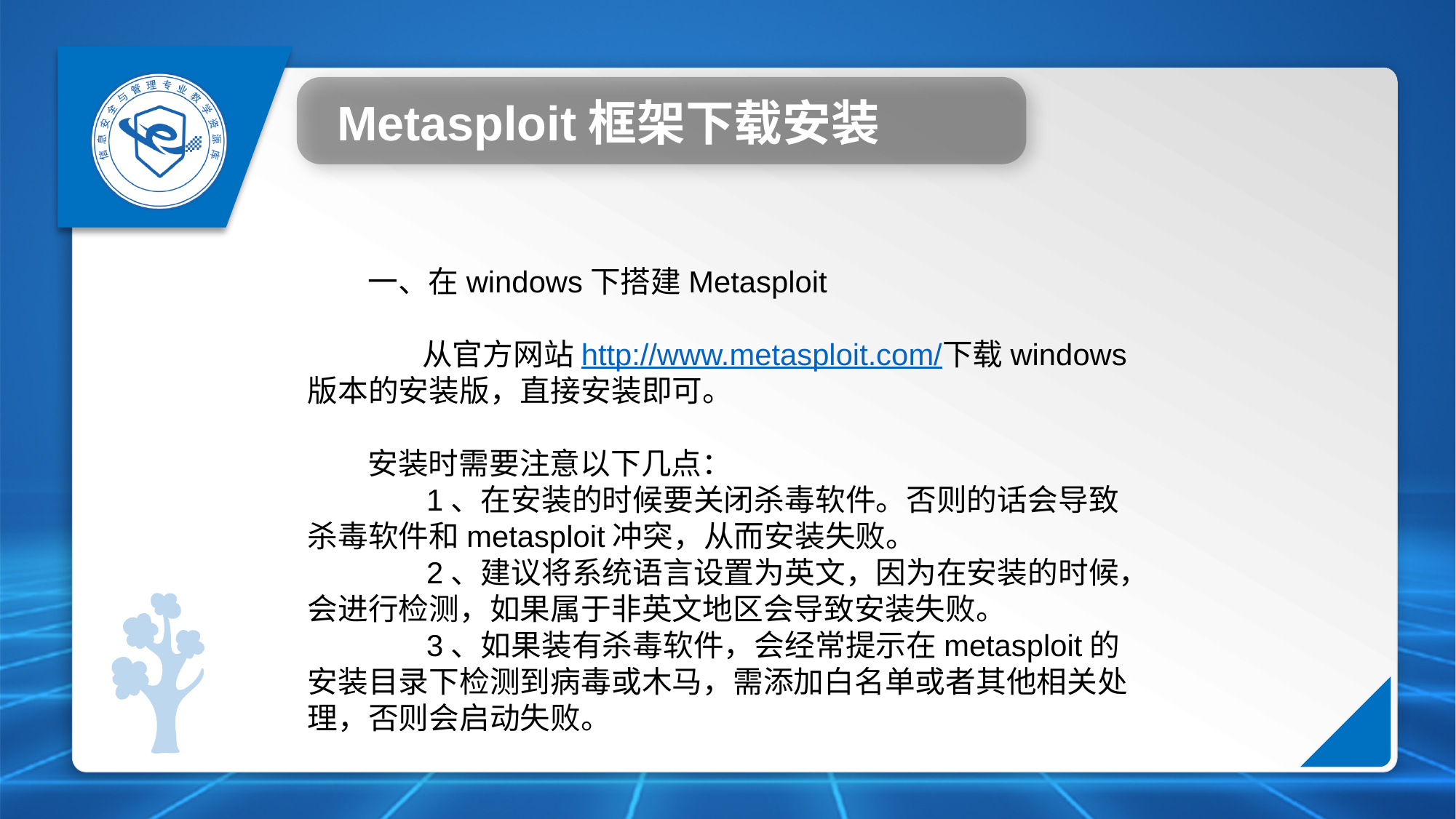

Metasploit框架下载安装
一、在windows下搭建Metasploit

       从官方网站http://www.metasploit.com/下载windows版本的安装版，直接安装即可。

安装时需要注意以下几点：
       1、在安装的时候要关闭杀毒软件。否则的话会导致杀毒软件和metasploit冲突，从而安装失败。
       2、建议将系统语言设置为英文，因为在安装的时候，会进行检测，如果属于非英文地区会导致安装失败。
       3、如果装有杀毒软件，会经常提示在metasploit的安装目录下检测到病毒或木马，需添加白名单或者其他相关处理，否则会启动失败。